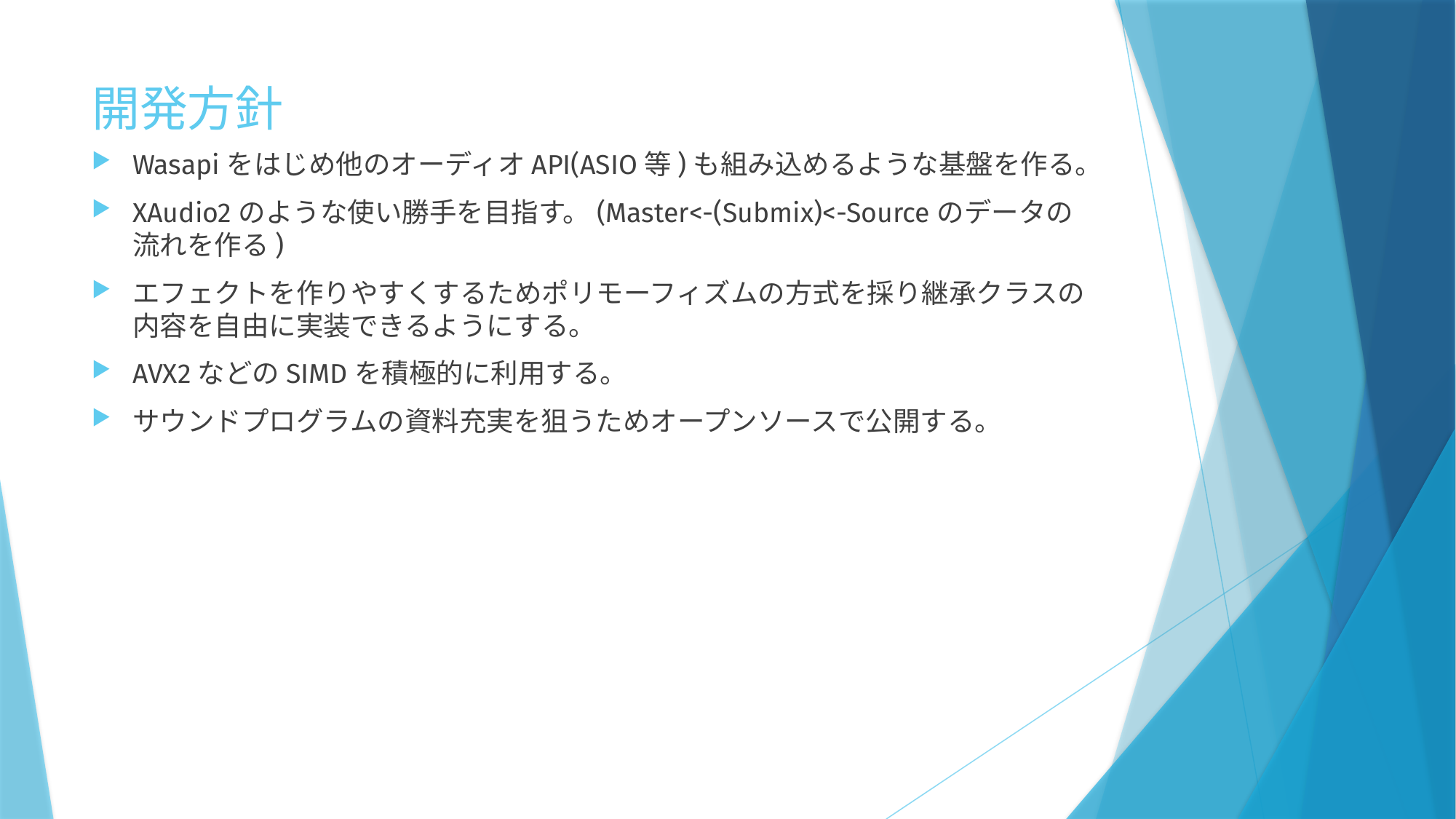

# 開発方針
Wasapiをはじめ他のオーディオAPI(ASIO等)も組み込めるような基盤を作る。
XAudio2のような使い勝手を目指す。(Master<-(Submix)<-Sourceのデータの流れを作る)
エフェクトを作りやすくするためポリモーフィズムの方式を採り継承クラスの内容を自由に実装できるようにする。
AVX2などのSIMDを積極的に利用する。
サウンドプログラムの資料充実を狙うためオープンソースで公開する。